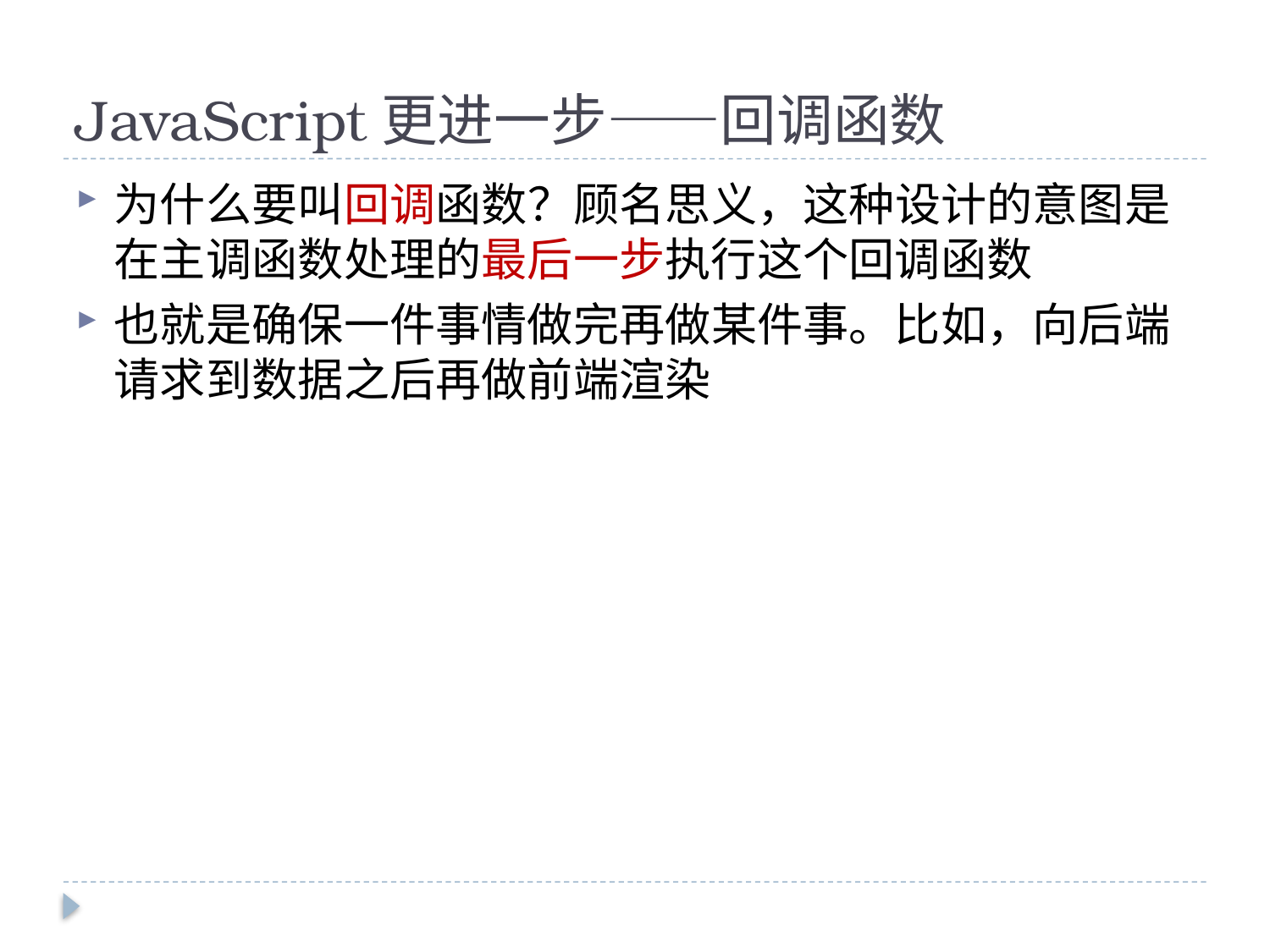

# JavaScript更进一步——回调函数
为什么要叫回调函数？顾名思义，这种设计的意图是在主调函数处理的最后一步执行这个回调函数
也就是确保一件事情做完再做某件事。比如，向后端请求到数据之后再做前端渲染